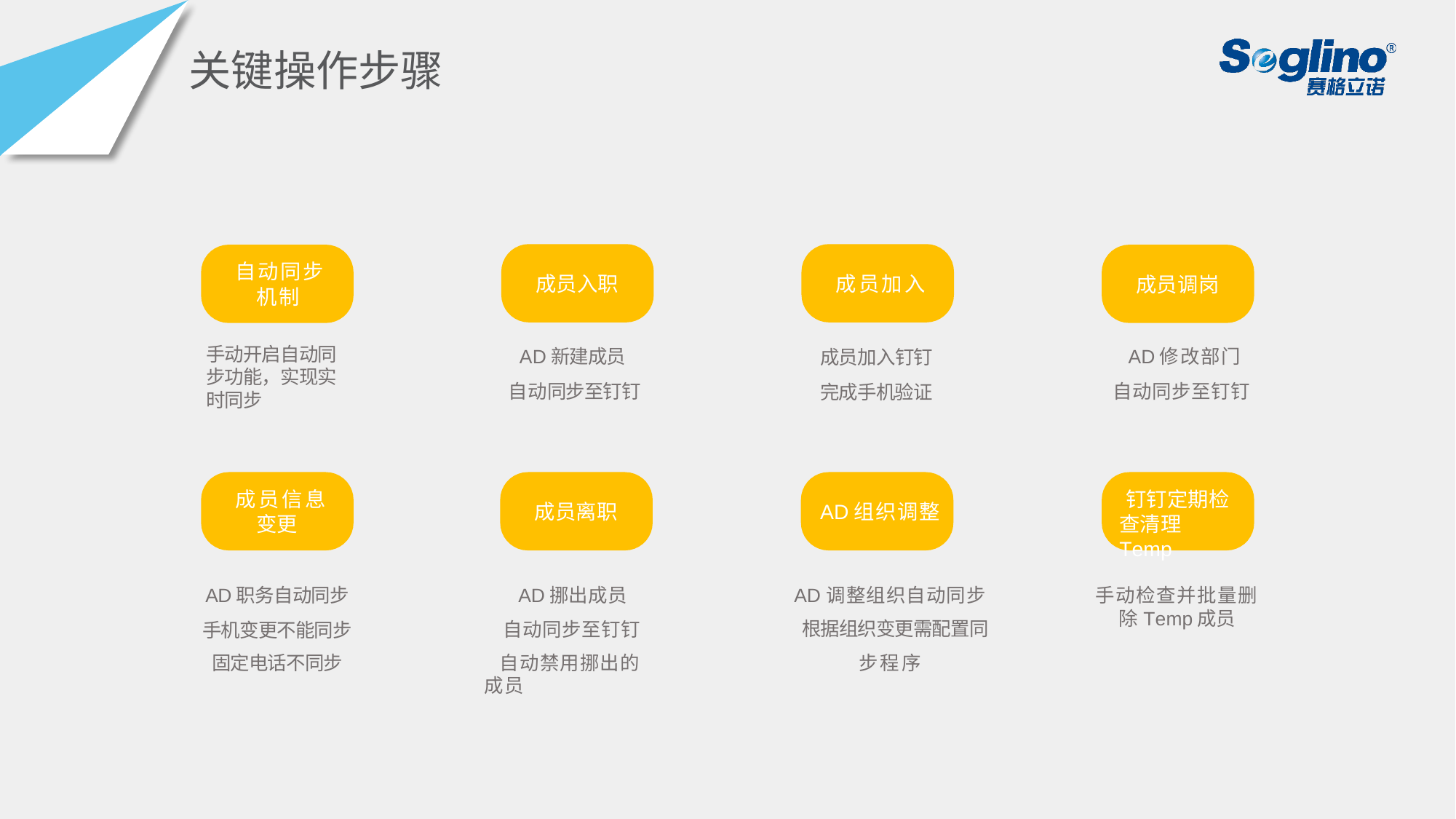

关键操作步骤

自动同步机制
成员入职
成员加入
成员调岗
AD新建成员
自动同步至钉钉
AD修改部门  自动同步至钉钉
成员加入钉钉
完成手机验证
手动开启自动同步功能，实现实时同步

成员信息变更
钉钉定期检 查清理Temp
成员离职
AD组织调整
AD挪出成员 自动同步至钉钉
自动禁用挪出的成员
AD调整组织自动同步
 根据组织变更需配置同 步程序
手动检查并批量删除Temp成员
AD职务自动同步
手机变更不能同步
固定电话不同步